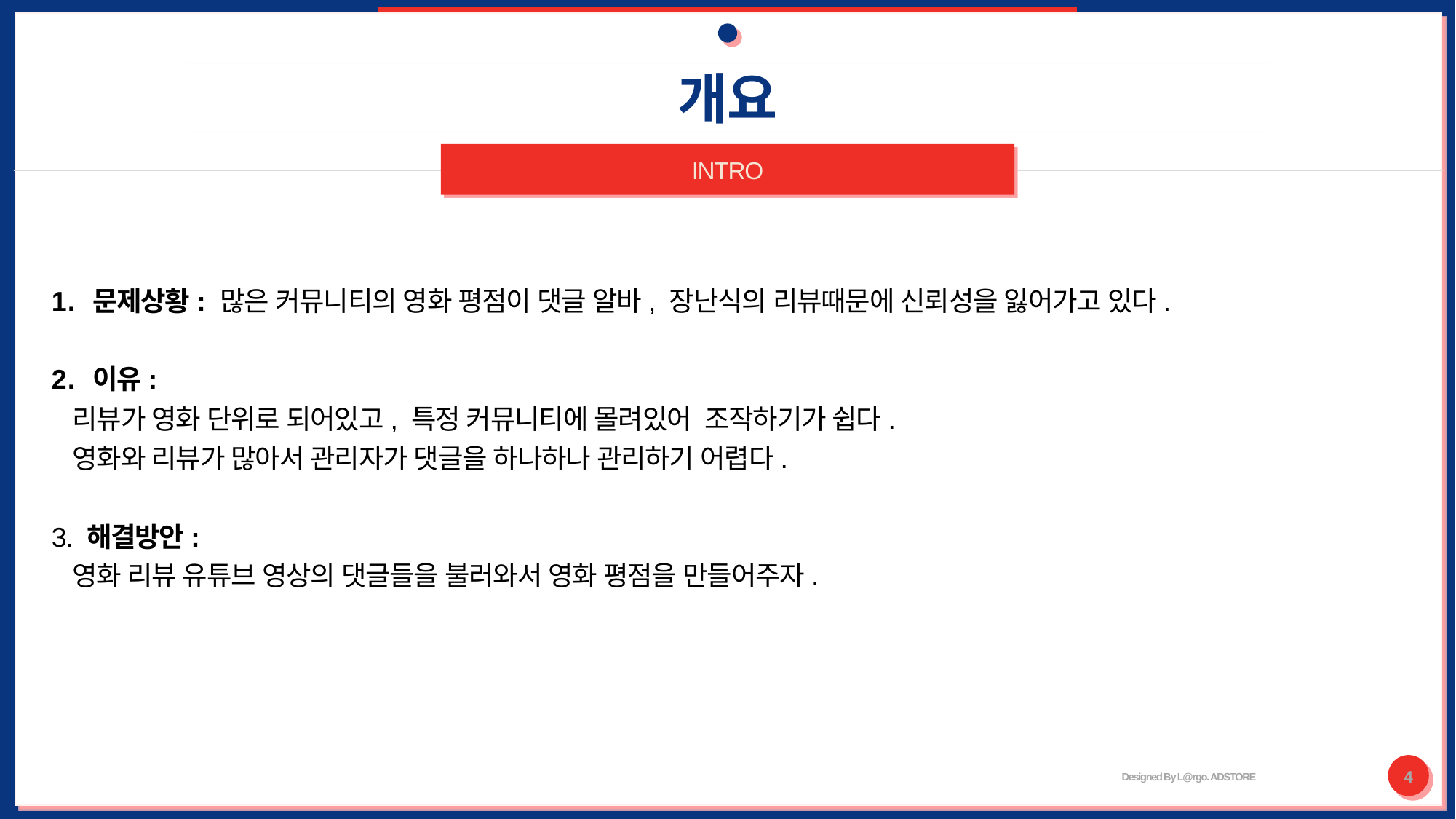

# 개요
INTRO
문제상황: 많은 커뮤니티의 영화 평점이 댓글 알바, 장난식의 리뷰때문에 신뢰성을 잃어가고 있다.

이유:
  리뷰가 영화 단위로 되어있고, 특정 커뮤니티에 몰려있어  조작하기가 쉽다.
  영화와 리뷰가 많아서 관리자가 댓글을 하나하나 관리하기 어렵다.

3. 해결방안:
  영화 리뷰 유튜브 영상의 댓글들을 불러와서 영화 평점을 만들어주자.

Designed By L@rgo. ADSTORE
4